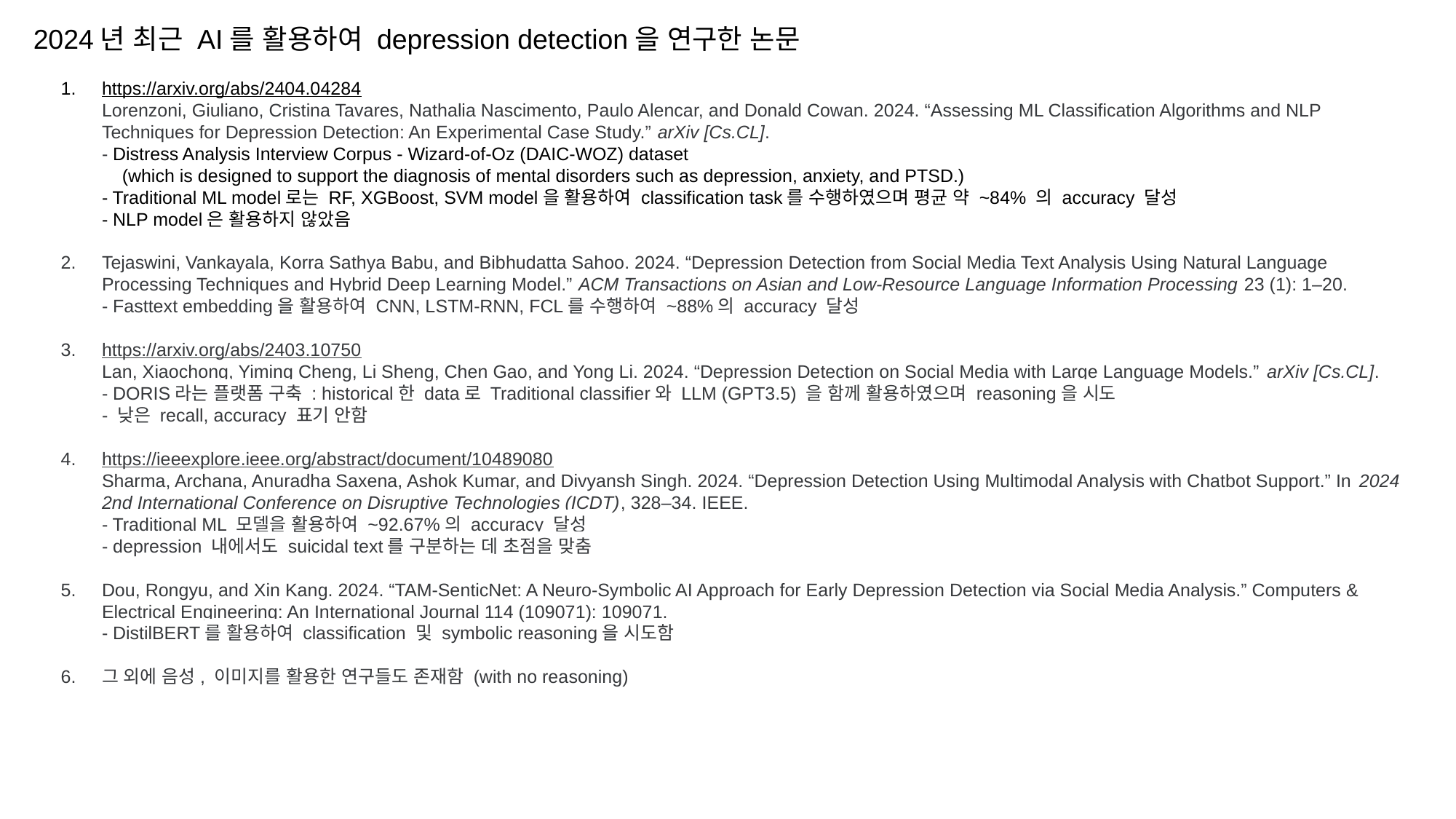

2024년 최근 AI를 활용하여 depression detection을 연구한 논문
https://arxiv.org/abs/2404.04284
Lorenzoni, Giuliano, Cristina Tavares, Nathalia Nascimento, Paulo Alencar, and Donald Cowan. 2024. “Assessing ML Classification Algorithms and NLP Techniques for Depression Detection: An Experimental Case Study.” arXiv [Cs.CL].
- Distress Analysis Interview Corpus - Wizard-of-Oz (DAIC-WOZ) dataset
    (which is designed to support the diagnosis of mental disorders such as depression, anxiety, and PTSD.)
- Traditional ML model로는 RF, XGBoost, SVM model을 활용하여 classification task를 수행하였으며 평균 약 ~84% 의 accuracy 달성
- NLP model은 활용하지 않았음

Tejaswini, Vankayala, Korra Sathya Babu, and Bibhudatta Sahoo. 2024. “Depression Detection from Social Media Text Analysis Using Natural Language Processing Techniques and Hybrid Deep Learning Model.” ACM Transactions on Asian and Low-Resource Language Information Processing 23 (1): 1–20.
- Fasttext embedding을 활용하여 CNN, LSTM-RNN, FCL를 수행하여 ~88%의 accuracy 달성

https://arxiv.org/abs/2403.10750
Lan, Xiaochong, Yiming Cheng, Li Sheng, Chen Gao, and Yong Li. 2024. “Depression Detection on Social Media with Large Language Models.” arXiv [Cs.CL].
- DORIS라는 플랫폼 구축 : historical한 data로 Traditional classifier와 LLM (GPT3.5) 을 함께 활용하였으며 reasoning을 시도
- 낮은 recall, accuracy 표기 안함

https://ieeexplore.ieee.org/abstract/document/10489080
Sharma, Archana, Anuradha Saxena, Ashok Kumar, and Divyansh Singh. 2024. “Depression Detection Using Multimodal Analysis with Chatbot Support.” In 2024 2nd International Conference on Disruptive Technologies (ICDT), 328–34. IEEE.
- Traditional ML 모델을 활용하여 ~92.67%의 accuracy 달성
- depression 내에서도 suicidal text를 구분하는 데 초점을 맞춤
Dou, Rongyu, and Xin Kang. 2024. “TAM-SenticNet: A Neuro-Symbolic AI Approach for Early Depression Detection via Social Media Analysis.” Computers & Electrical Engineering: An International Journal 114 (109071): 109071.
- DistilBERT를 활용하여 classification 및 symbolic reasoning을 시도함
그 외에 음성, 이미지를 활용한 연구들도 존재함 (with no reasoning)